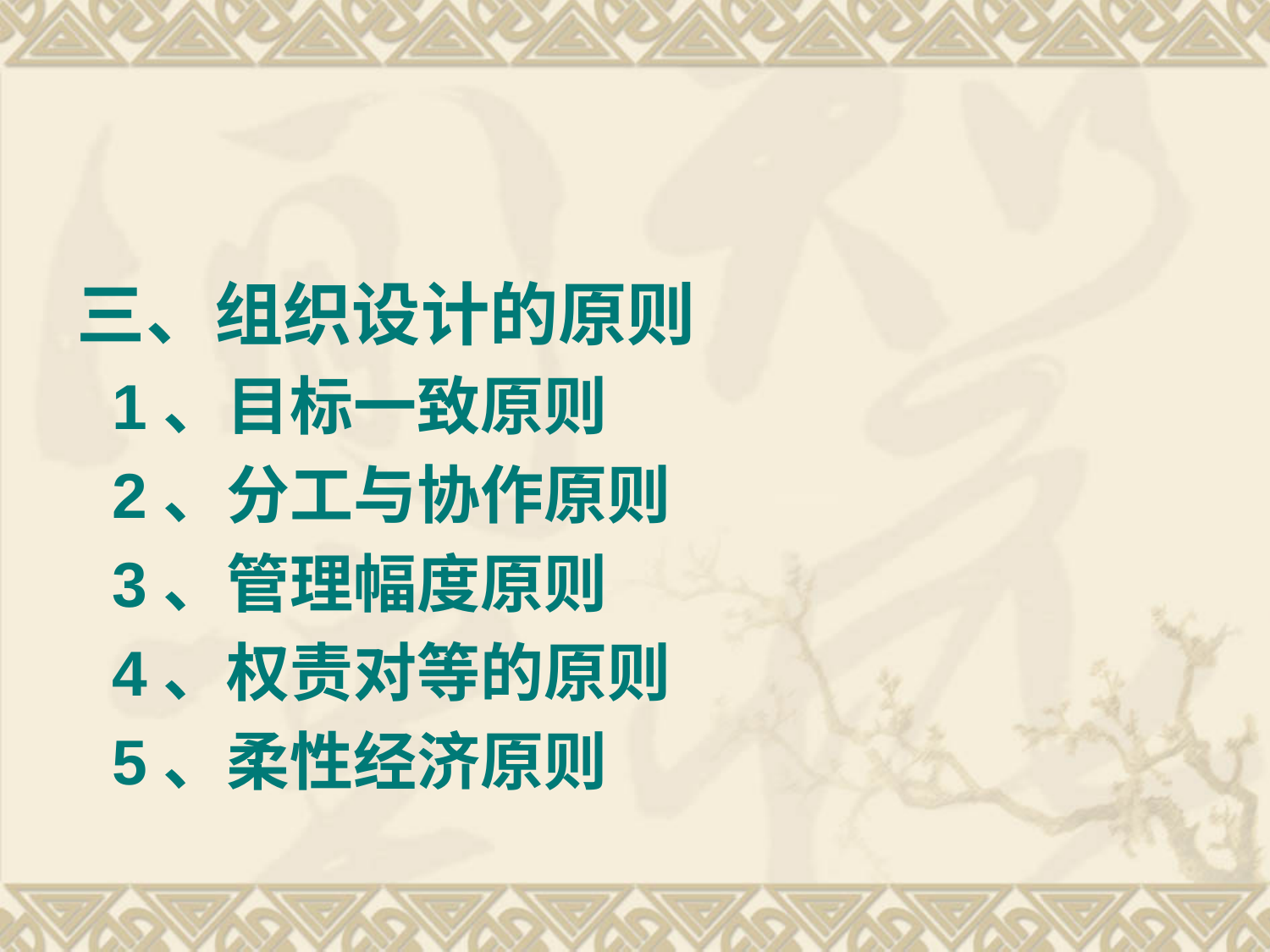

#
三、组织设计的原则
  1、目标一致原则
  2、分工与协作原则
  3、管理幅度原则
  4、权责对等的原则
  5、柔性经济原则